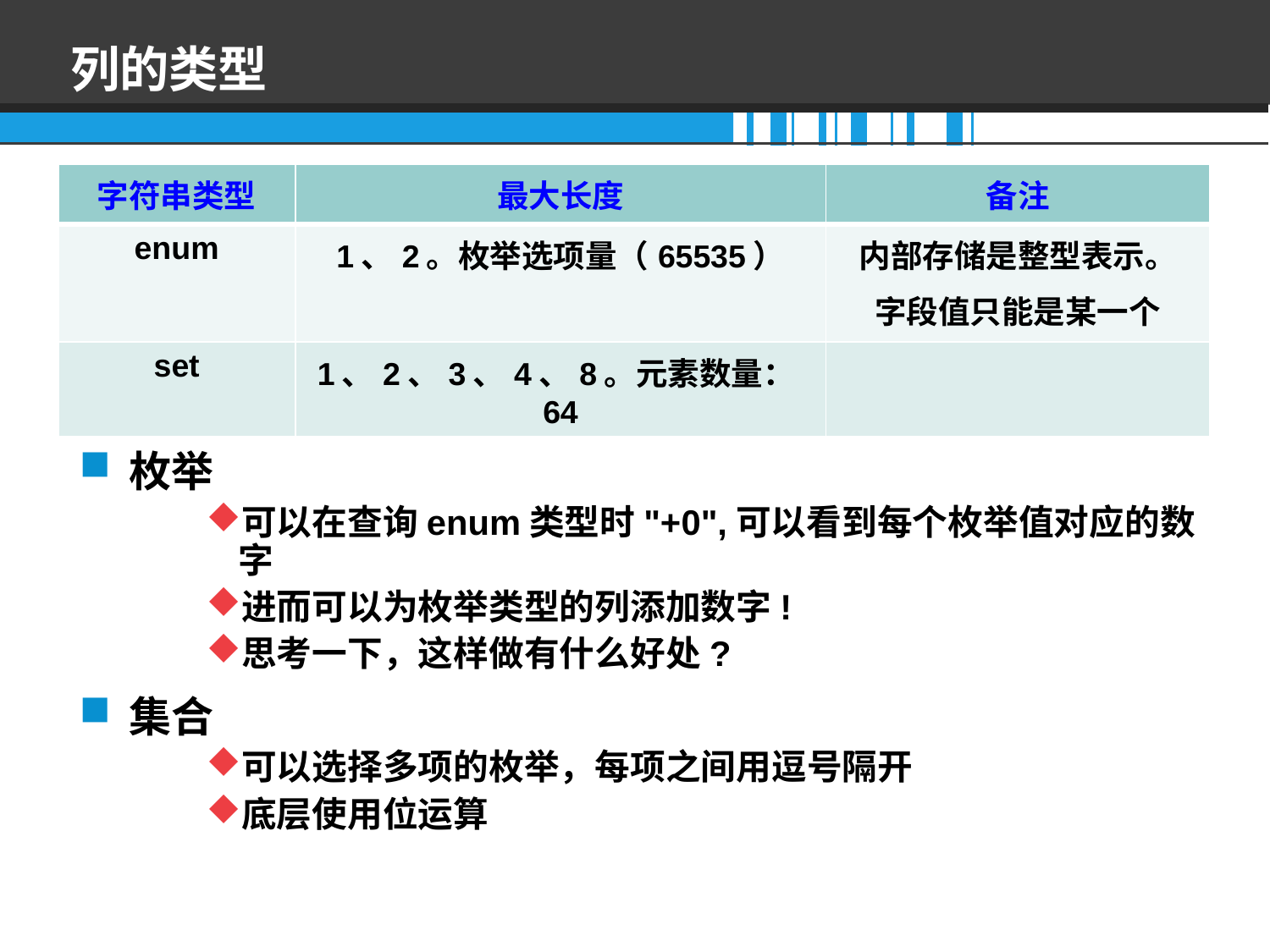

# 列的类型
| 字符串类型 | 最大长度 | 备注 |
| --- | --- | --- |
| enum | 1、2。枚举选项量（65535） | 内部存储是整型表示。 字段值只能是某一个 |
| set | 1、2、3、4、8。元素数量：64 |  |
枚举
可以在查询enum类型时"+0",可以看到每个枚举值对应的数字
进而可以为枚举类型的列添加数字!
思考一下，这样做有什么好处?
集合
可以选择多项的枚举，每项之间用逗号隔开
底层使用位运算